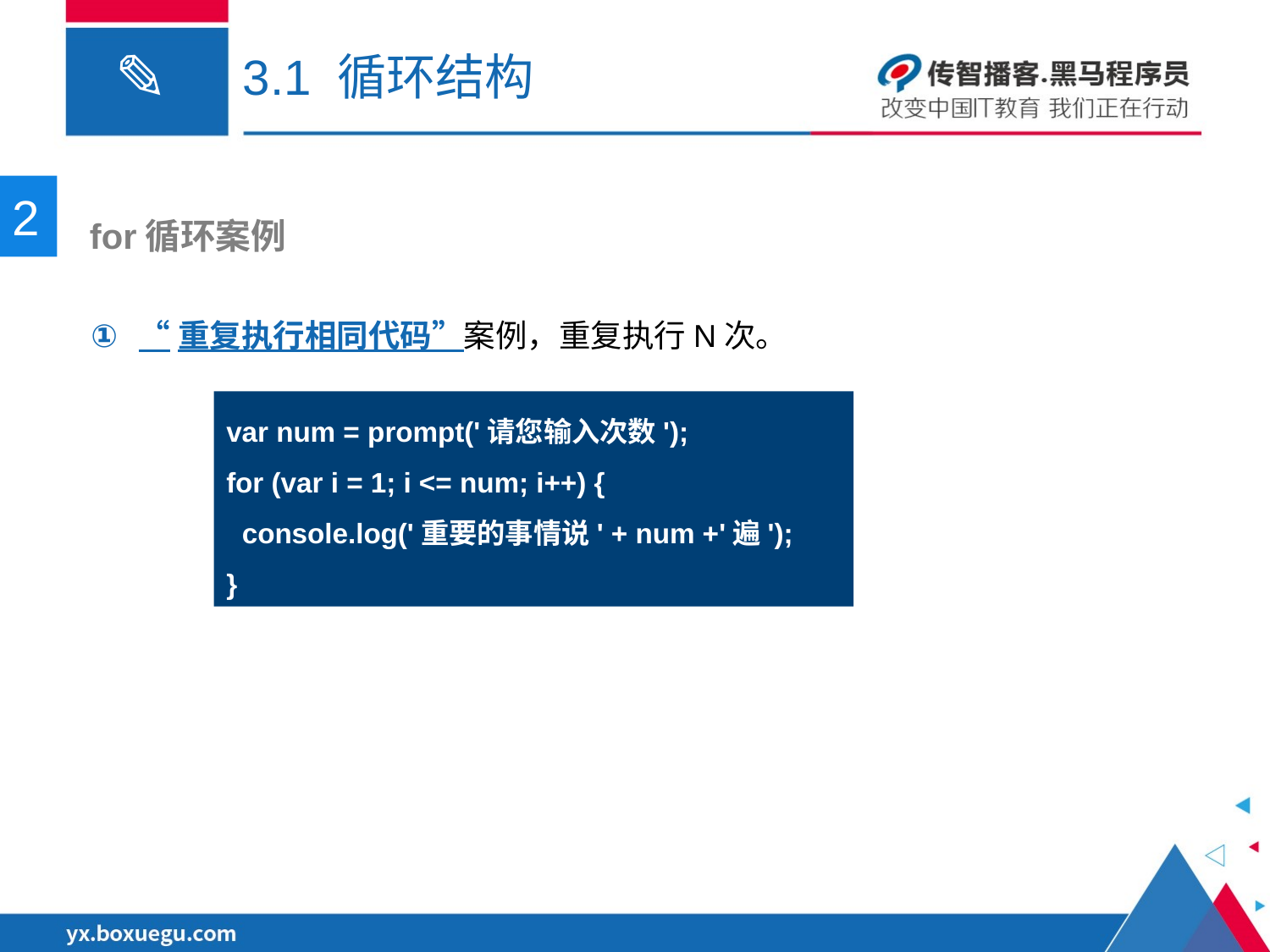

# 3.1 循环结构

2
  for循环案例
“重复执行相同代码”案例，重复执行N次。
var num = prompt('请您输入次数');
for (var i = 1; i <= num; i++) {
  console.log('重要的事情说' + num +'遍');
}